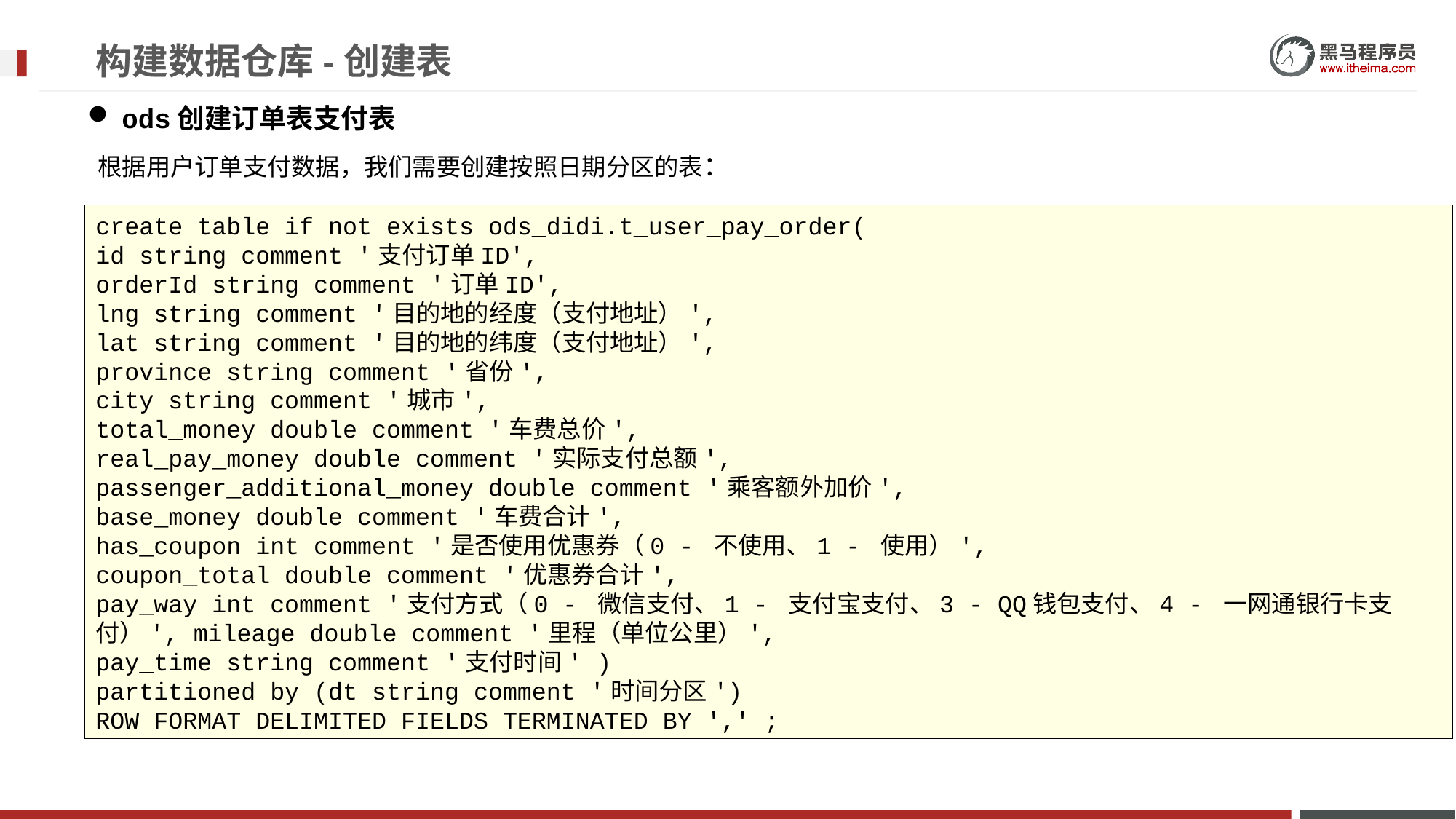

# 构建数据仓库-创建表
ods创建订单表支付表
根据用户订单支付数据，我们需要创建按照日期分区的表：
create table if not exists ods_didi.t_user_pay_order(
id string comment '支付订单ID',
orderId string comment '订单ID',
lng string comment '目的地的经度（支付地址）',
lat string comment '目的地的纬度（支付地址）',
province string comment '省份',
city string comment '城市',
total_money double comment '车费总价',
real_pay_money double comment '实际支付总额',
passenger_additional_money double comment '乘客额外加价',
base_money double comment '车费合计',
has_coupon int comment '是否使用优惠券（0 - 不使用、1 - 使用）',
coupon_total double comment '优惠券合计',
pay_way int comment '支付方式（0 - 微信支付、1 - 支付宝支付、3 - QQ钱包支付、4 - 一网通银行卡支付）', mileage double comment '里程（单位公里）',
pay_time string comment '支付时间' )
partitioned by (dt string comment '时间分区')
ROW FORMAT DELIMITED FIELDS TERMINATED BY ',' ;